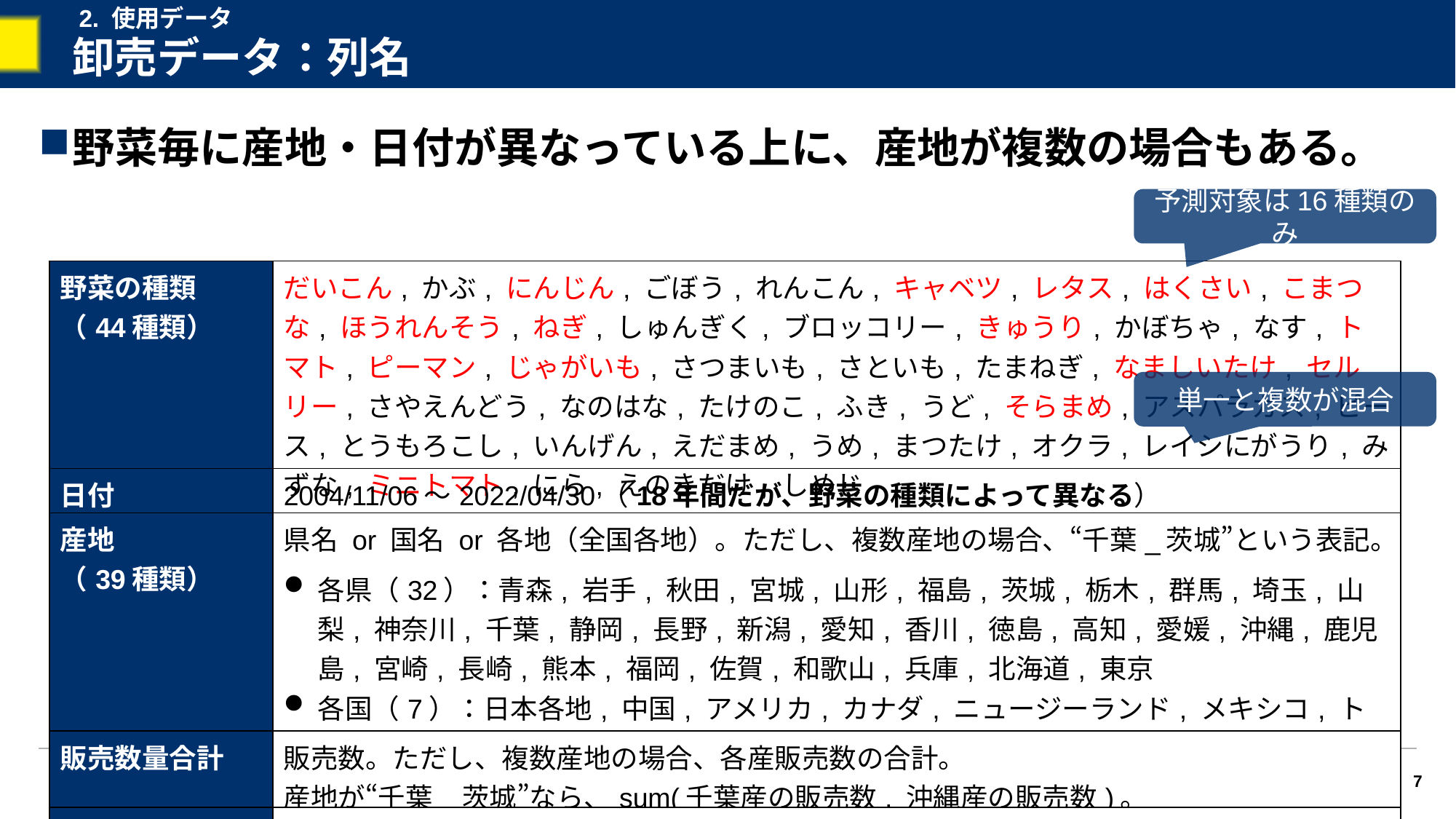

2. 使用データ
# 卸売データ：列名
野菜毎に産地・日付が異なっている上に、産地が複数の場合もある。
予測対象は16種類のみ
| 野菜の種類 （44種類） | だいこん, かぶ, にんじん, ごぼう, れんこん, キャベツ, レタス, はくさい, こまつな, ほうれんそう, ねぎ, しゅんぎく, ブロッコリー, きゅうり, かぼちゃ, なす, トマト, ピーマン, じゃがいも, さつまいも, さといも, たまねぎ, なましいたけ, セルリー, さやえんどう, なのはな, たけのこ, ふき, うど, そらまめ, アスパラガス, ピース, とうもろこし, いんげん, えだまめ, うめ, まつたけ, オクラ, レイシにがうり, みずな, ミニトマト, にら, えのきだけ, しめじ |
| --- | --- |
| 日付 | 2004/11/06～2022/04/30（18年間だが、野菜の種類によって異なる） |
| 産地 （39種類） | 県名 or 国名 or 各地（全国各地）。ただし、複数産地の場合、“千葉\_茨城”という表記。 各県（32）：青森, 岩手, 秋田, 宮城, 山形, 福島, 茨城, 栃木, 群馬, 埼玉, 山梨, 神奈川, 千葉, 静岡, 長野, 新潟, 愛知, 香川, 徳島, 高知, 愛媛, 沖縄, 鹿児島, 宮崎, 長崎, 熊本, 福岡, 佐賀, 和歌山, 兵庫, 北海道, 東京 各国（7）：日本各地, 中国, アメリカ, カナダ, ニュージーランド, メキシコ, トンガ |
| 販売数量合計 | 販売数。ただし、複数産地の場合、各産販売数の合計。 産地が“千葉\_茨城”なら、sum(千葉産の販売数, 沖縄産の販売数)。 |
| 販売価格中央値 | 販売価格。ただし、複数産地の場合、各産販売価格の中央値。 産地が“千葉\_茨城”なら、median(千葉産の販売価格, 沖縄産の販売価格)。 |
単一と複数が混合
7